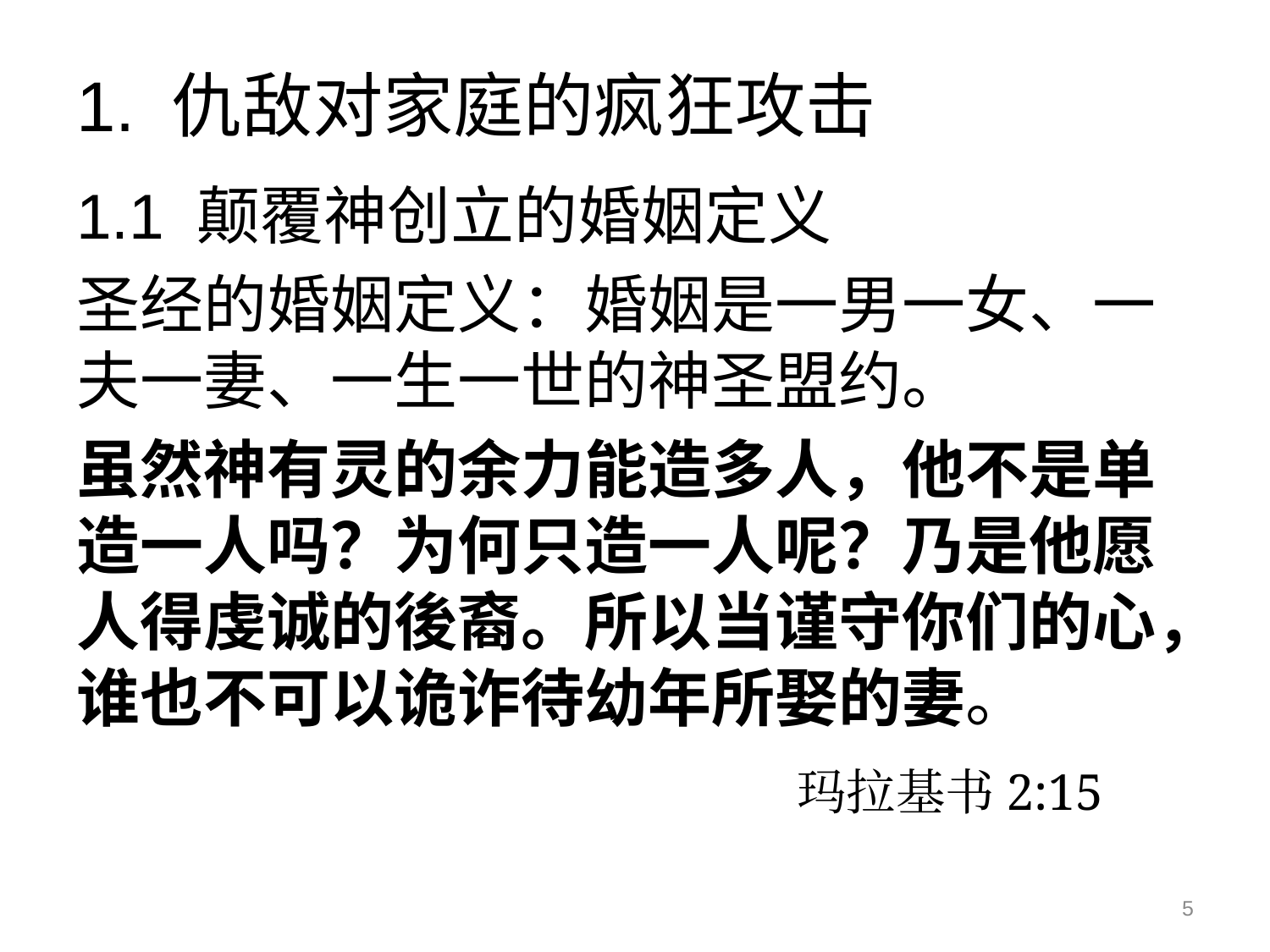

# 1. 仇敌对家庭的疯狂攻击
1.1 颠覆神创立的婚姻定义
圣经的婚姻定义：婚姻是一男一女、一夫一妻、一生一世的神圣盟约。
虽然神有灵的余力能造多人，他不是单造一人吗？为何只造一人呢？乃是他愿人得虔诚的後裔。所以当谨守你们的心，谁也不可以诡诈待幼年所娶的妻。
					     玛拉基书2:15
5